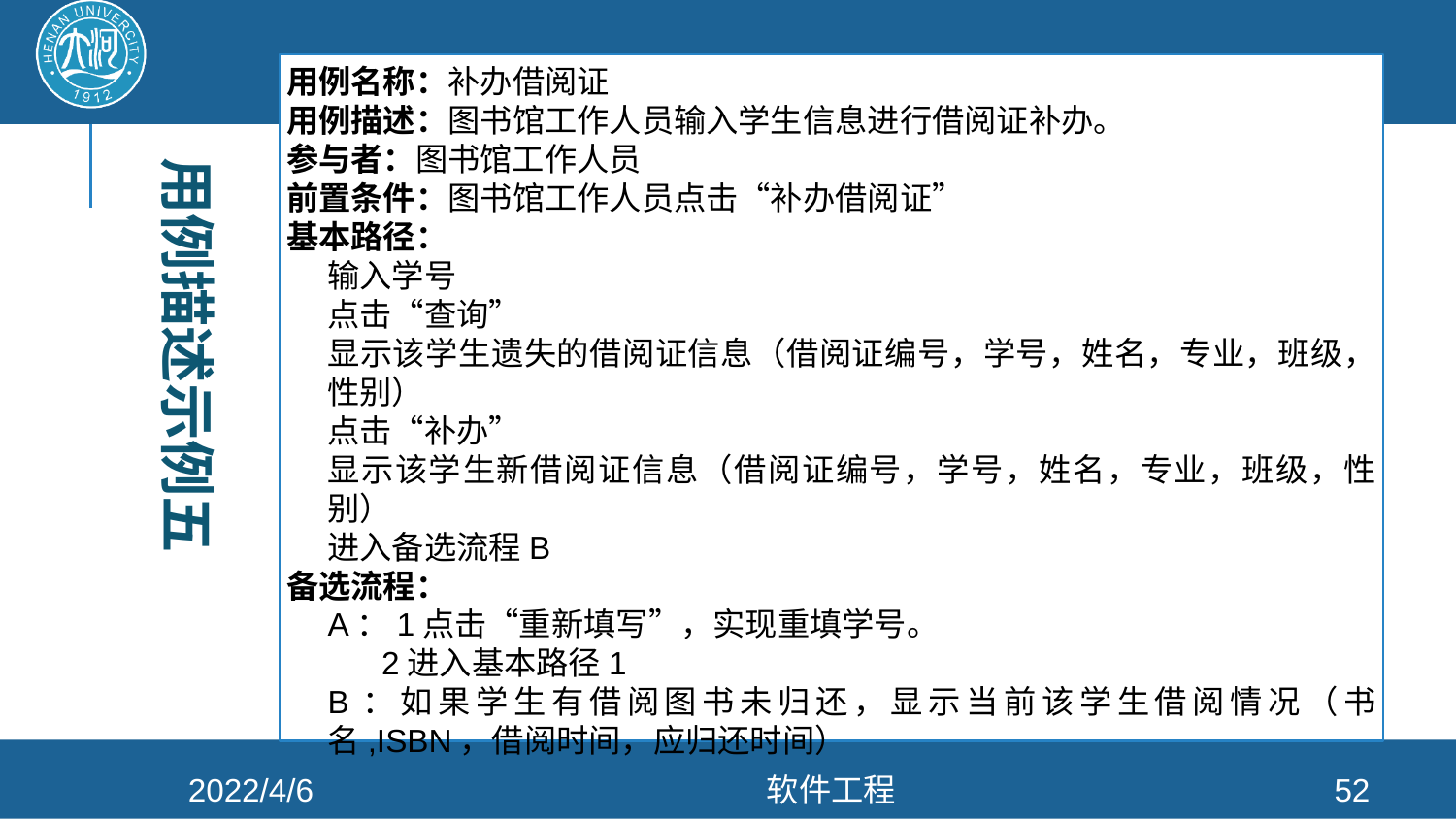

用例名称：补办借阅证
用例描述：图书馆工作人员输入学生信息进行借阅证补办。
参与者：图书馆工作人员
前置条件：图书馆工作人员点击“补办借阅证”
基本路径：
输入学号
点击“查询”
显示该学生遗失的借阅证信息（借阅证编号，学号，姓名，专业，班级，性别）
点击“补办”
显示该学生新借阅证信息（借阅证编号，学号，姓名，专业，班级，性别）
进入备选流程B
备选流程：
A：1点击“重新填写”，实现重填学号。
      2进入基本路径1
B：如果学生有借阅图书未归还，显示当前该学生借阅情况（书名,ISBN，借阅时间，应归还时间）
用例描述示例五
2022/4/6
软件工程
52